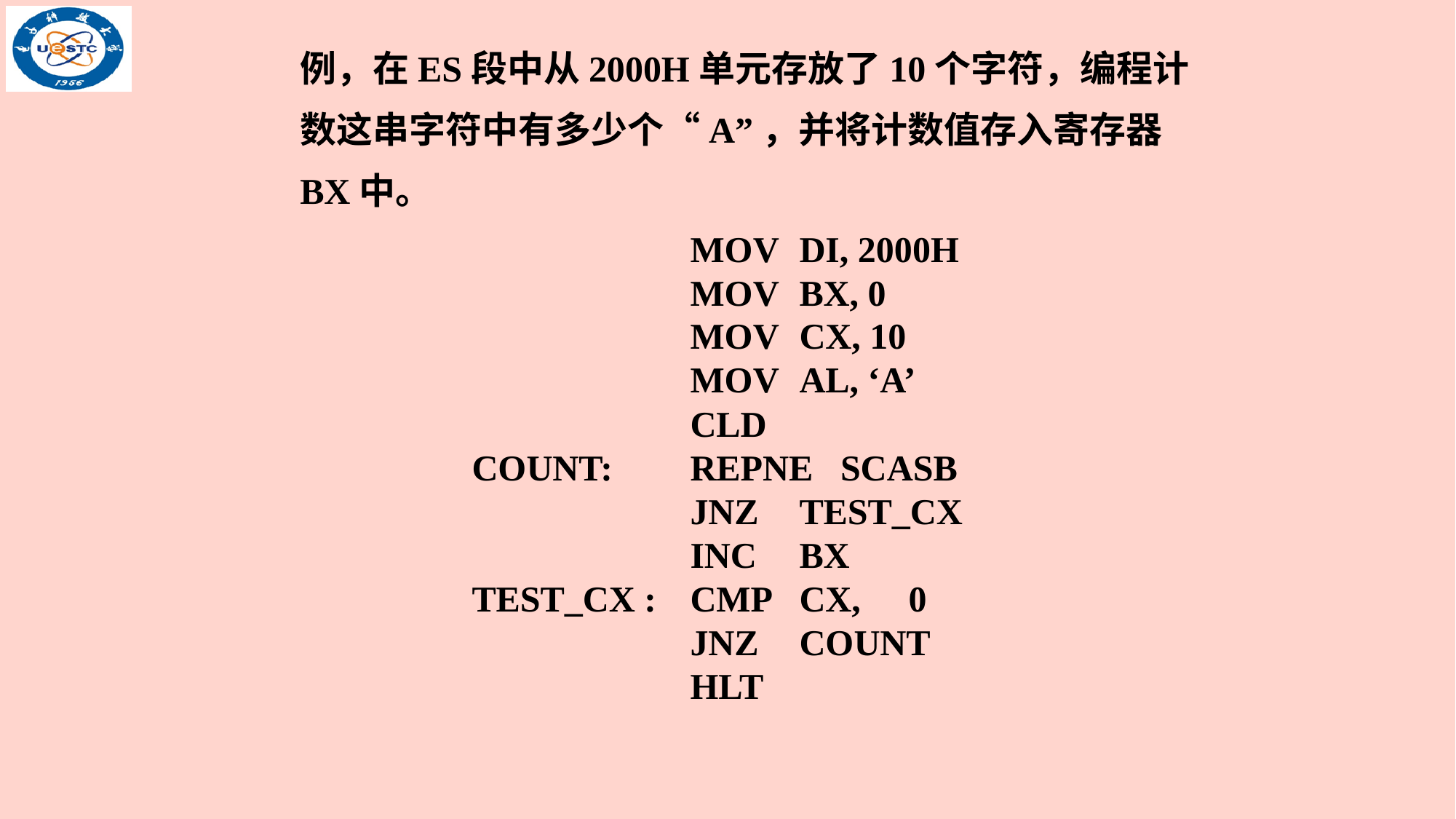

例，在ES段中从2000H单元存放了10个字符，编程计数这串字符中有多少个“A”，并将计数值存入寄存器BX中。
		MOV	DI, 2000H
		MOV	BX, 0
		MOV	CX, 10
		MOV	AL, ‘A’
		CLD
COUNT:	REPNE   SCASB
		JNZ	TEST_CX
		INC	BX
TEST_CX :	CMP	CX,	0
		JNZ	COUNT
		HLT